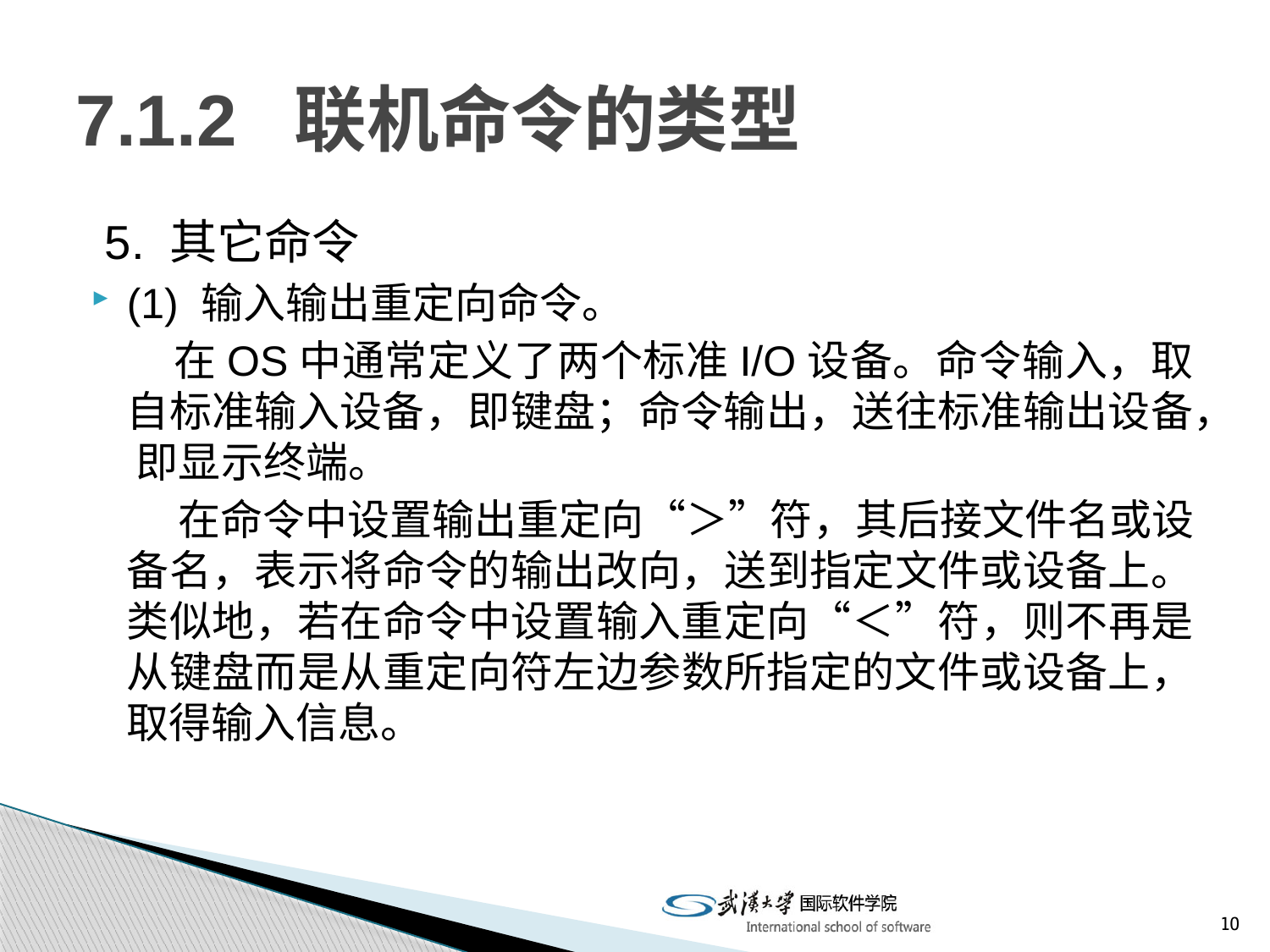

# 7.1.2  联机命令的类型
 5. 其它命令
(1) 输入输出重定向命令。
       在OS中通常定义了两个标准I/O设备。命令输入，取自标准输入设备，即键盘；命令输出，送往标准输出设备， 即显示终端。
        在命令中设置输出重定向“＞”符，其后接文件名或设备名，表示将命令的输出改向，送到指定文件或设备上。类似地，若在命令中设置输入重定向“＜”符，则不再是从键盘而是从重定向符左边参数所指定的文件或设备上，取得输入信息。
10